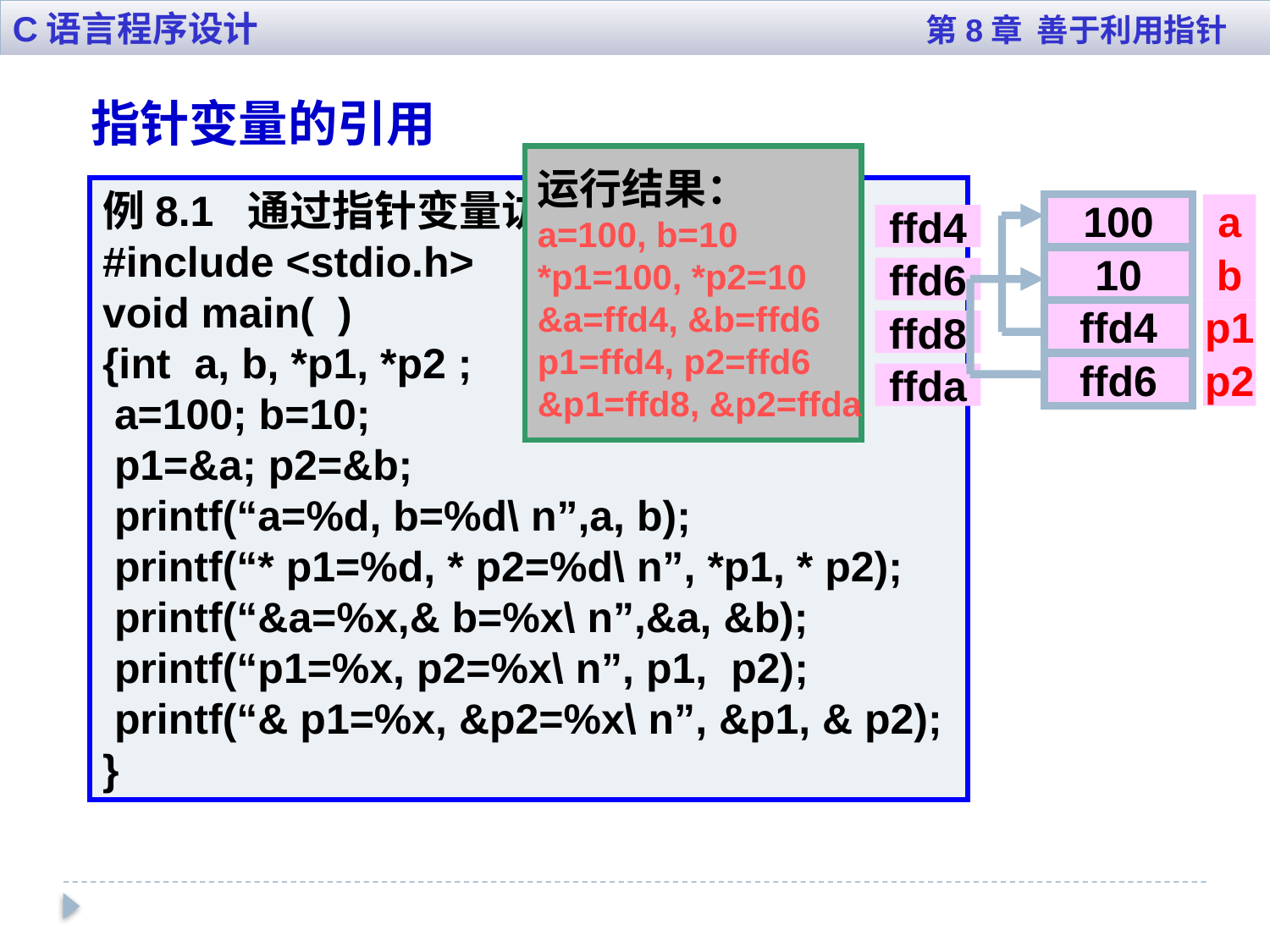

C语言程序设计                                                                                   第8章  善于利用指针
指针变量的引用
运行结果：
a=100, b=10
*p1=100, *p2=10
&a=ffd4, &b=ffd6
p1=ffd4, p2=ffd6
&p1=ffd8, &p2=ffda
例8.1  通过指针变量访问整型变量
#include <stdio.h>
void main(  )
{int  a, b, *p1, *p2 ;
 a=100; b=10;
 p1=&a; p2=&b;
 printf(“a=%d, b=%d\ n”,a, b);
 printf(“* p1=%d, * p2=%d\ n”, *p1, * p2);
 printf(“&a=%x,& b=%x\ n”,&a, &b);
 printf(“p1=%x, p2=%x\ n”, p1,  p2);
 printf(“& p1=%x, &p2=%x\ n”, &p1, & p2);
}
100
10
ffd4
ffd6
a
b
p1
p2
ffd4
ffd6
ffd8
ffda